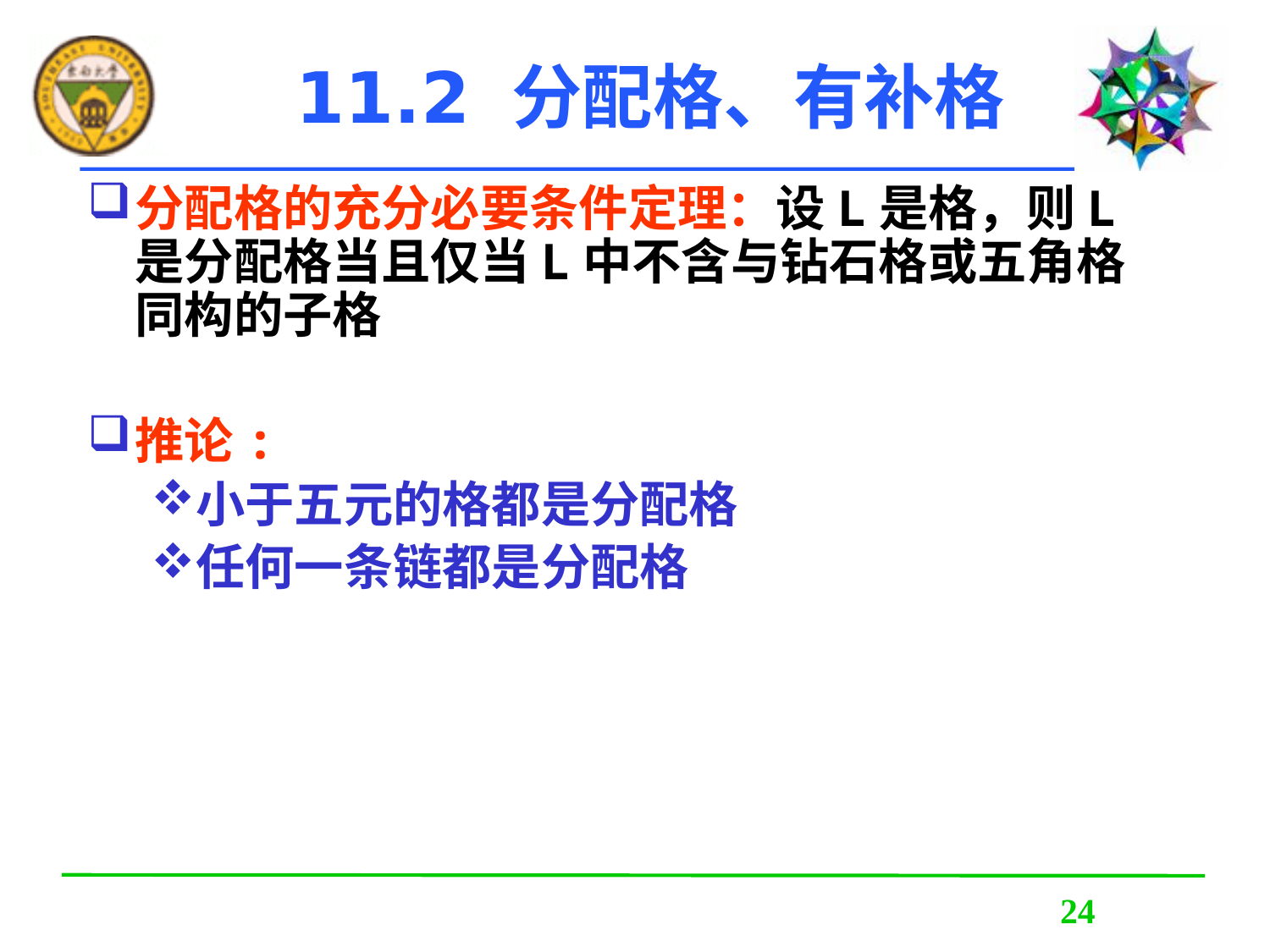

# 11.2 分配格、有补格
分配格的充分必要条件定理：设L是格，则L是分配格当且仅当L中不含与钻石格或五角格同构的子格

推论:
小于五元的格都是分配格
任何一条链都是分配格